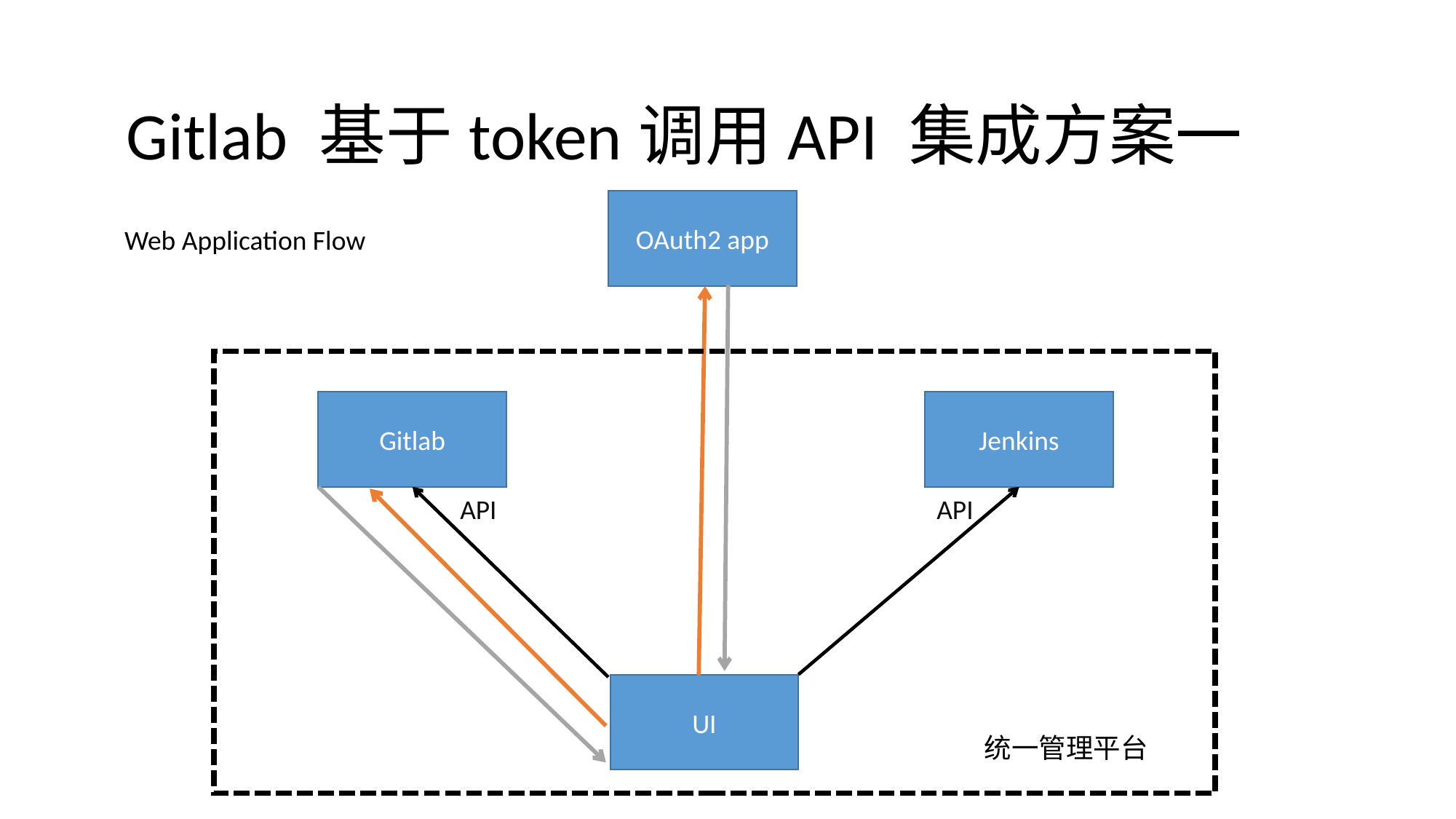

Gitlab 基于token调用API 集成方案一
OAuth2 app
Web Application Flow

Gitlab
Jenkins
API
API
UI
统一管理平台